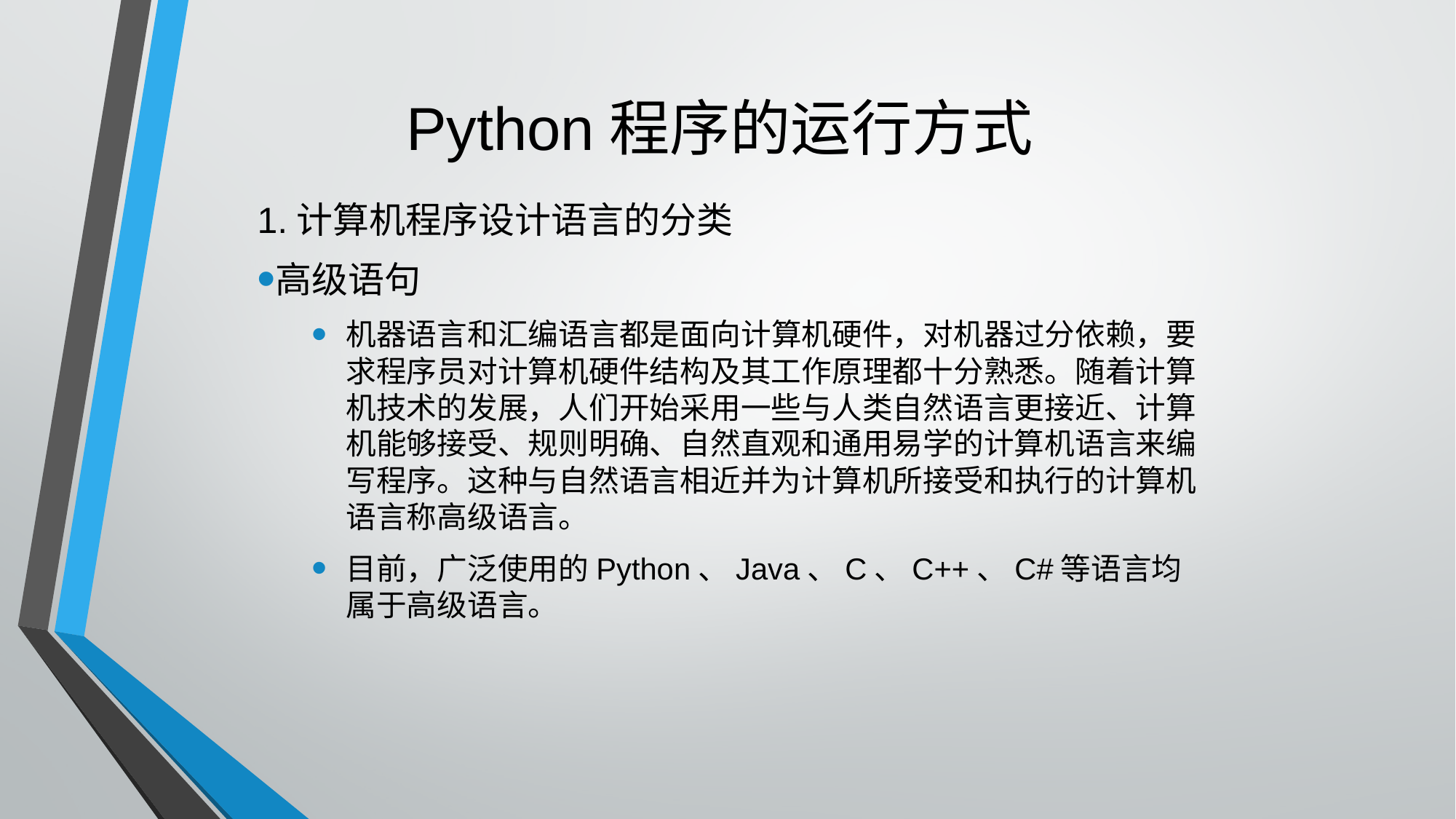

# Python程序的运行方式
1.计算机程序设计语言的分类
高级语句
机器语言和汇编语言都是面向计算机硬件，对机器过分依赖，要求程序员对计算机硬件结构及其工作原理都十分熟悉。随着计算机技术的发展，人们开始采用一些与人类自然语言更接近、计算机能够接受、规则明确、自然直观和通用易学的计算机语言来编写程序。这种与自然语言相近并为计算机所接受和执行的计算机语言称高级语言。
目前，广泛使用的Python、Java、C、C++、C#等语言均属于高级语言。